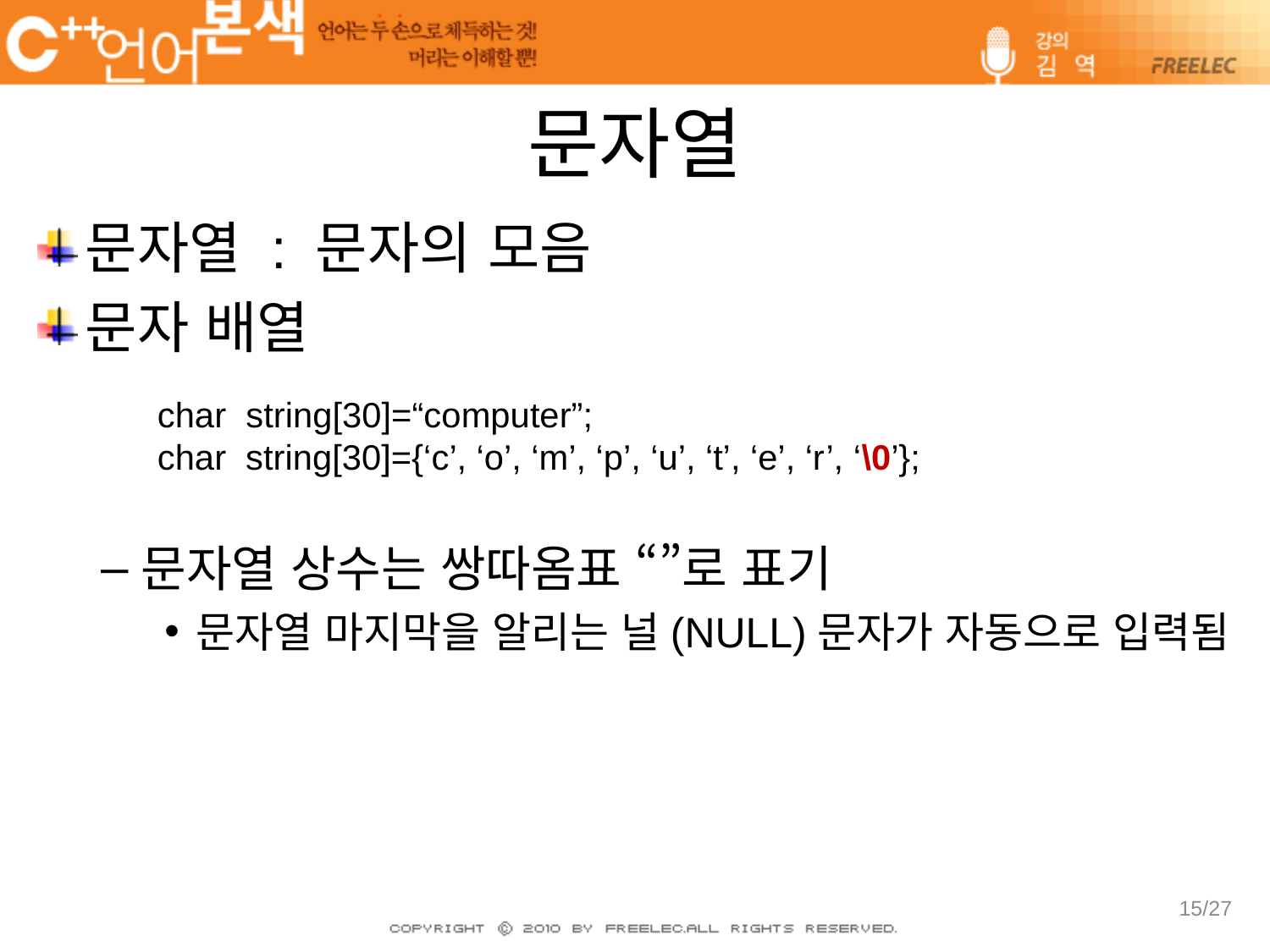

# 문자열
문자열 : 문자의 모음
문자 배열

문자열 상수는 쌍따옴표 “”로 표기
문자열 마지막을 알리는 널(NULL)문자가 자동으로 입력됨

char  string[30]=“computer”;
char  string[30]={‘c’, ‘o’, ‘m’, ‘p’, ‘u’, ‘t’, ‘e’, ‘r’, ‘\0’};
15/27